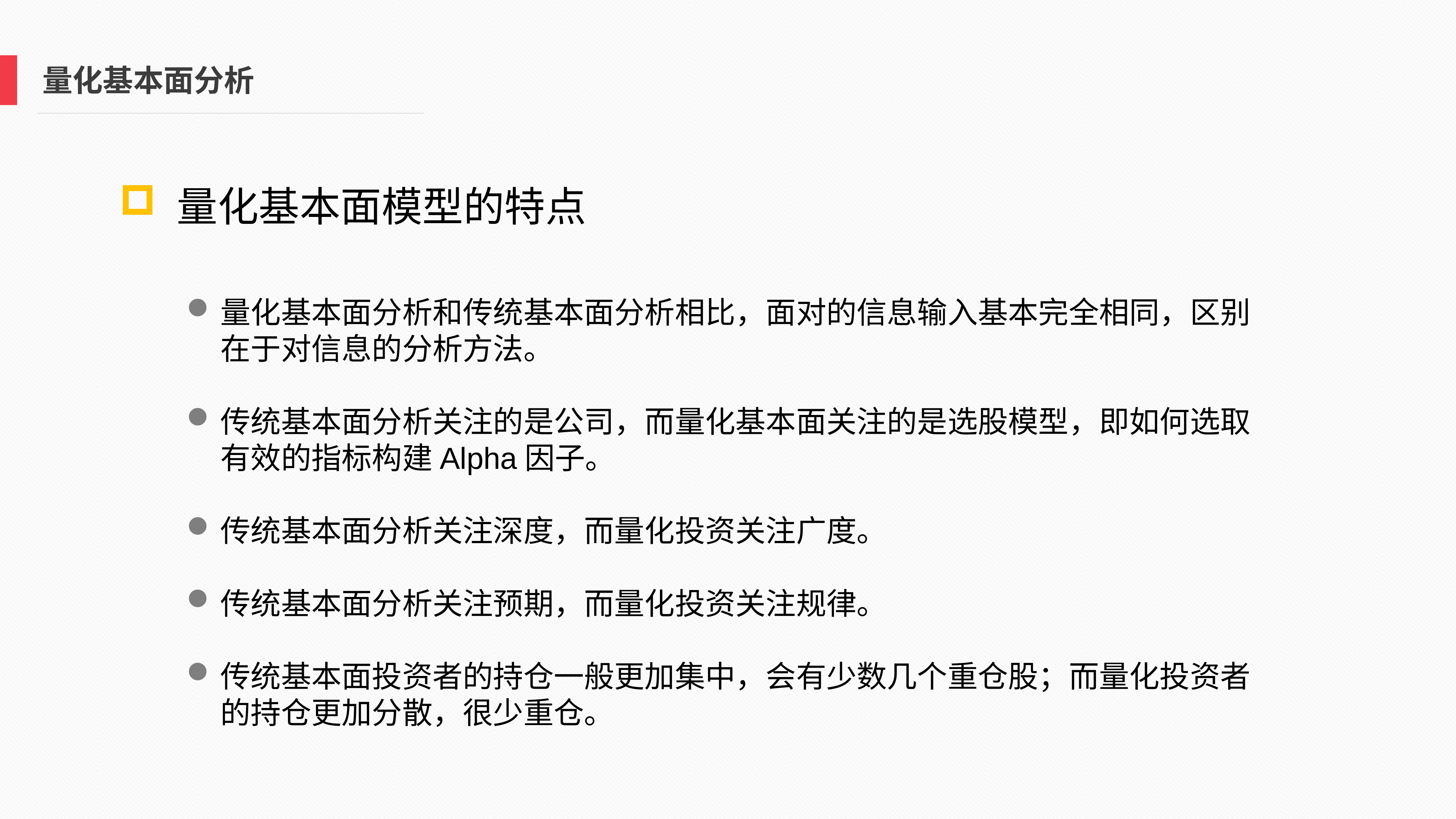

量化基本面分析
 量化基本面模型的特点
量化基本面分析和传统基本面分析相比，面对的信息输入基本完全相同，区别在于对信息的分析方法。

传统基本面分析关注的是公司，而量化基本面关注的是选股模型，即如何选取有效的指标构建Alpha因子。

传统基本面分析关注深度，而量化投资关注广度。

传统基本面分析关注预期，而量化投资关注规律。

传统基本面投资者的持仓一般更加集中，会有少数几个重仓股；而量化投资者的持仓更加分散，很少重仓。